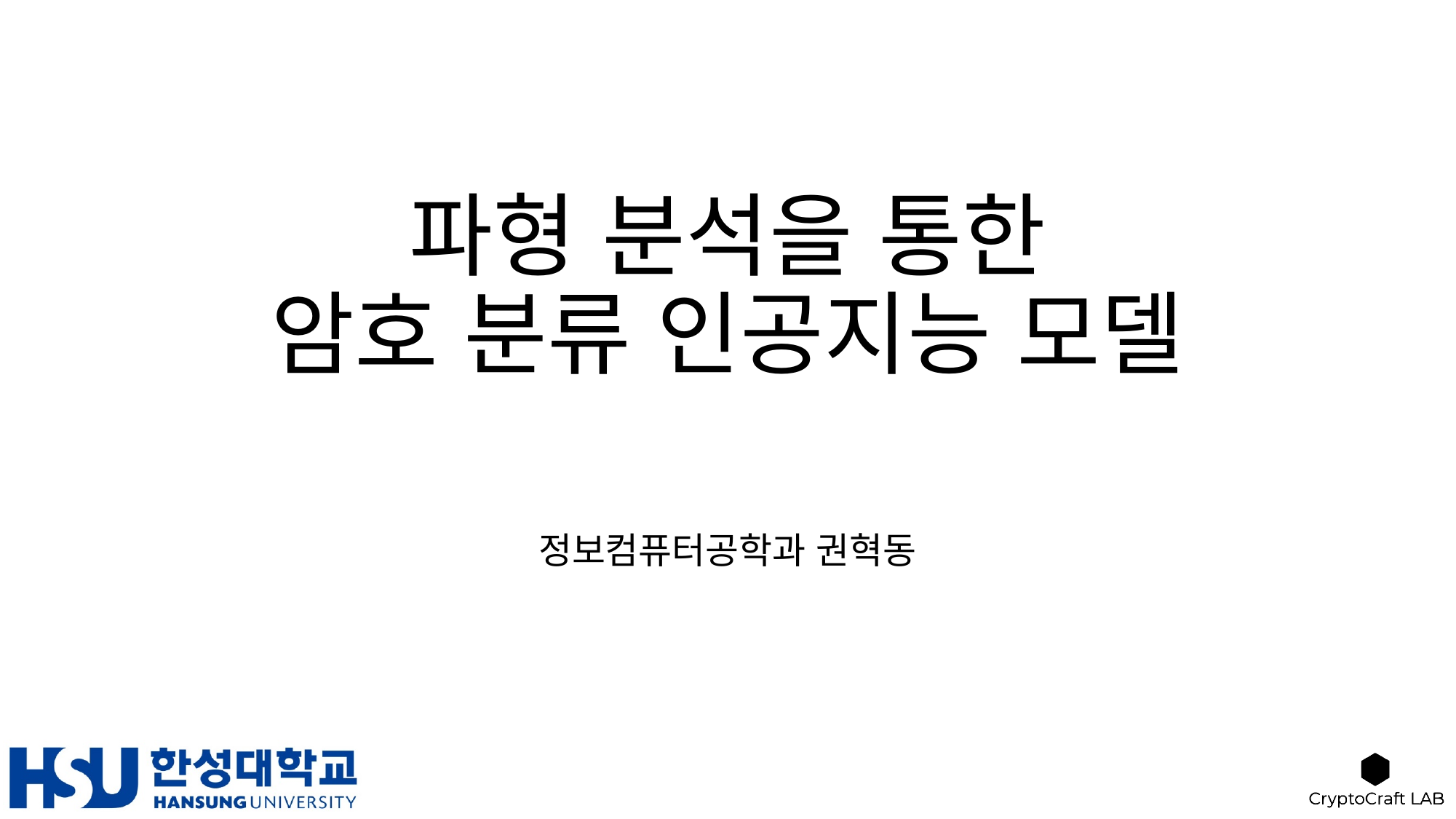

# 파형 분석을 통한 암호 분류 인공지능 모델
정보컴퓨터공학과 권혁동